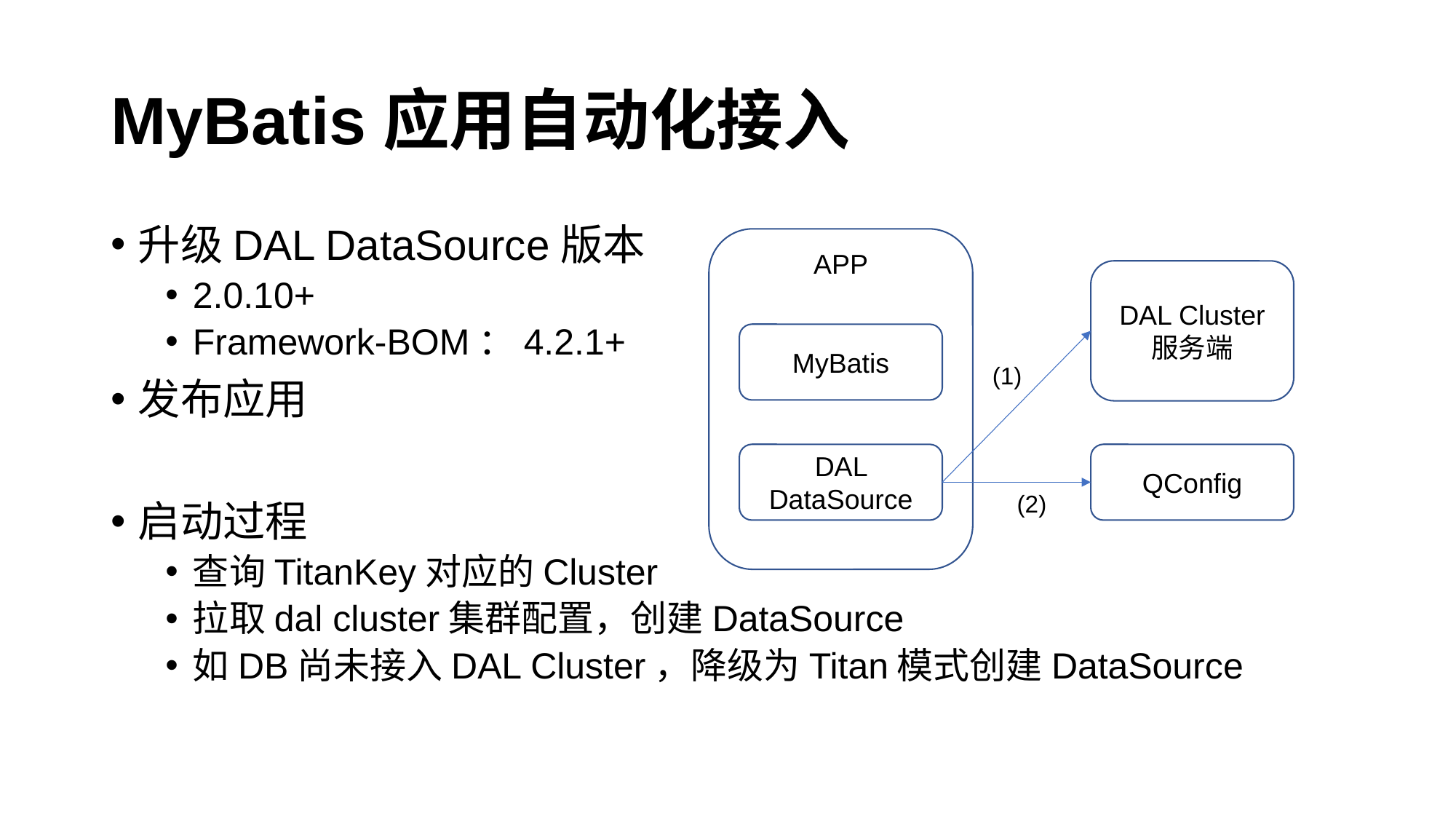

# MyBatis应用自动化接入
升级DAL DataSource版本
2.0.10+
Framework-BOM：4.2.1+
发布应用

启动过程
查询TitanKey对应的Cluster
拉取dal cluster集群配置，创建DataSource
如DB尚未接入DAL Cluster，降级为Titan模式创建DataSource
APP
DAL Cluster
服务端
MyBatis
(1)
DAL DataSource
QConfig
(2)